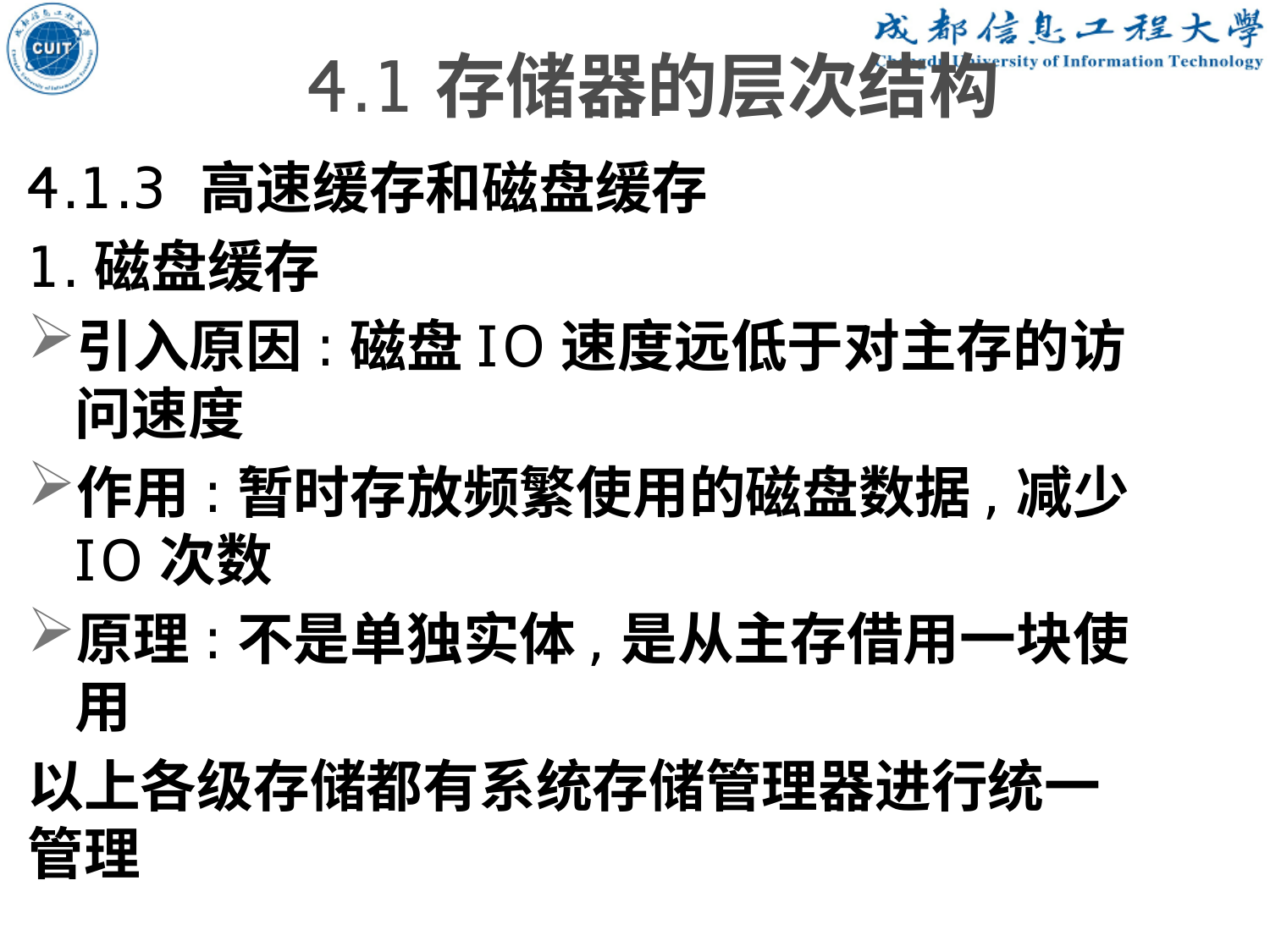

4.1存储器的层次结构
4.1.3 高速缓存和磁盘缓存
1.磁盘缓存
引入原因:磁盘IO速度远低于对主存的访问速度
作用:暂时存放频繁使用的磁盘数据,减少IO次数
原理:不是单独实体,是从主存借用一块使用
以上各级存储都有系统存储管理器进行统一管理